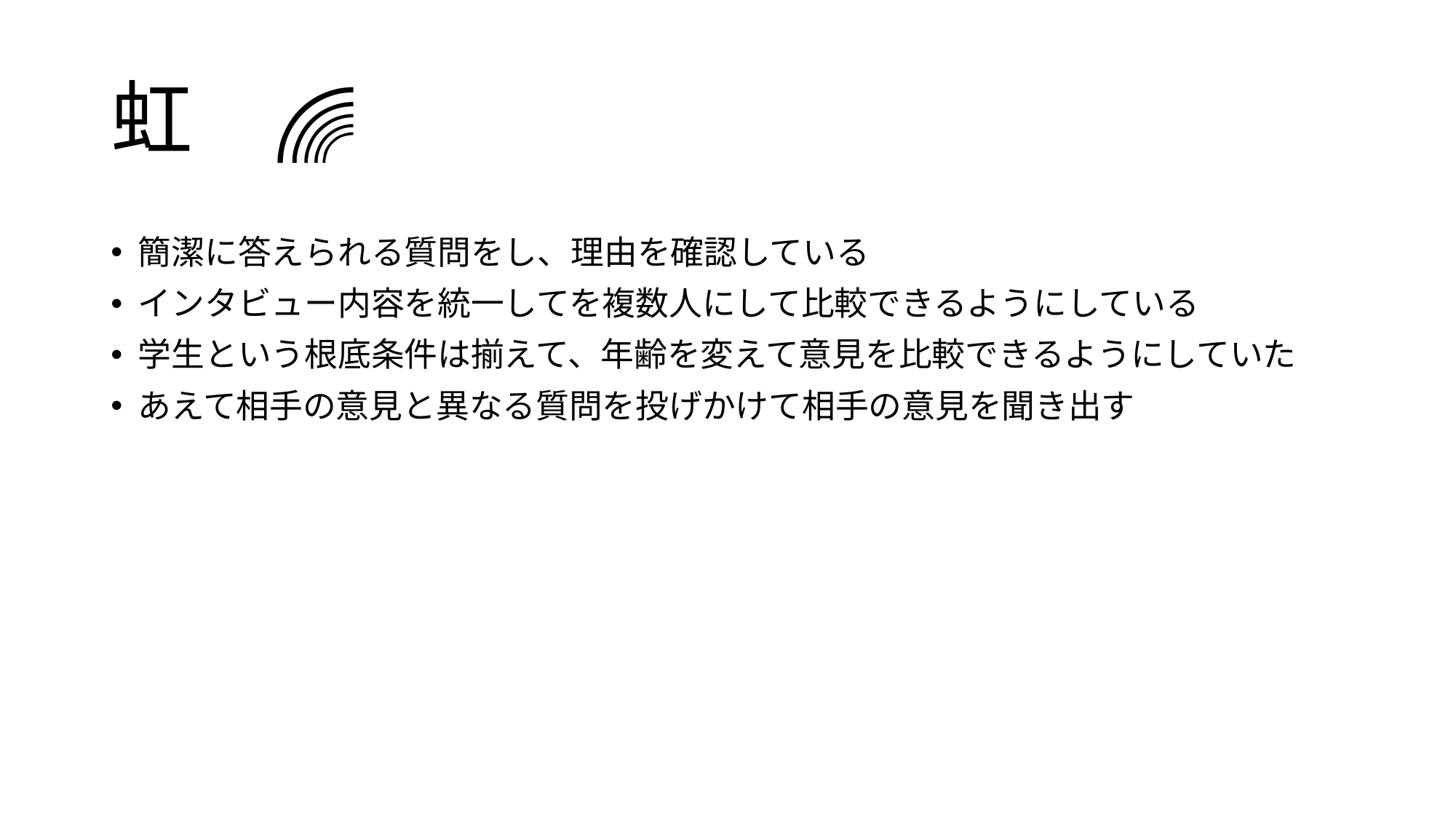

# 虹　🌈
簡潔に答えられる質問をし、理由を確認している
インタビュー内容を統一してを複数人にして比較できるようにしている
学生という根底条件は揃えて、年齢を変えて意見を比較できるようにしていた
あえて相手の意見と異なる質問を投げかけて相手の意見を聞き出す